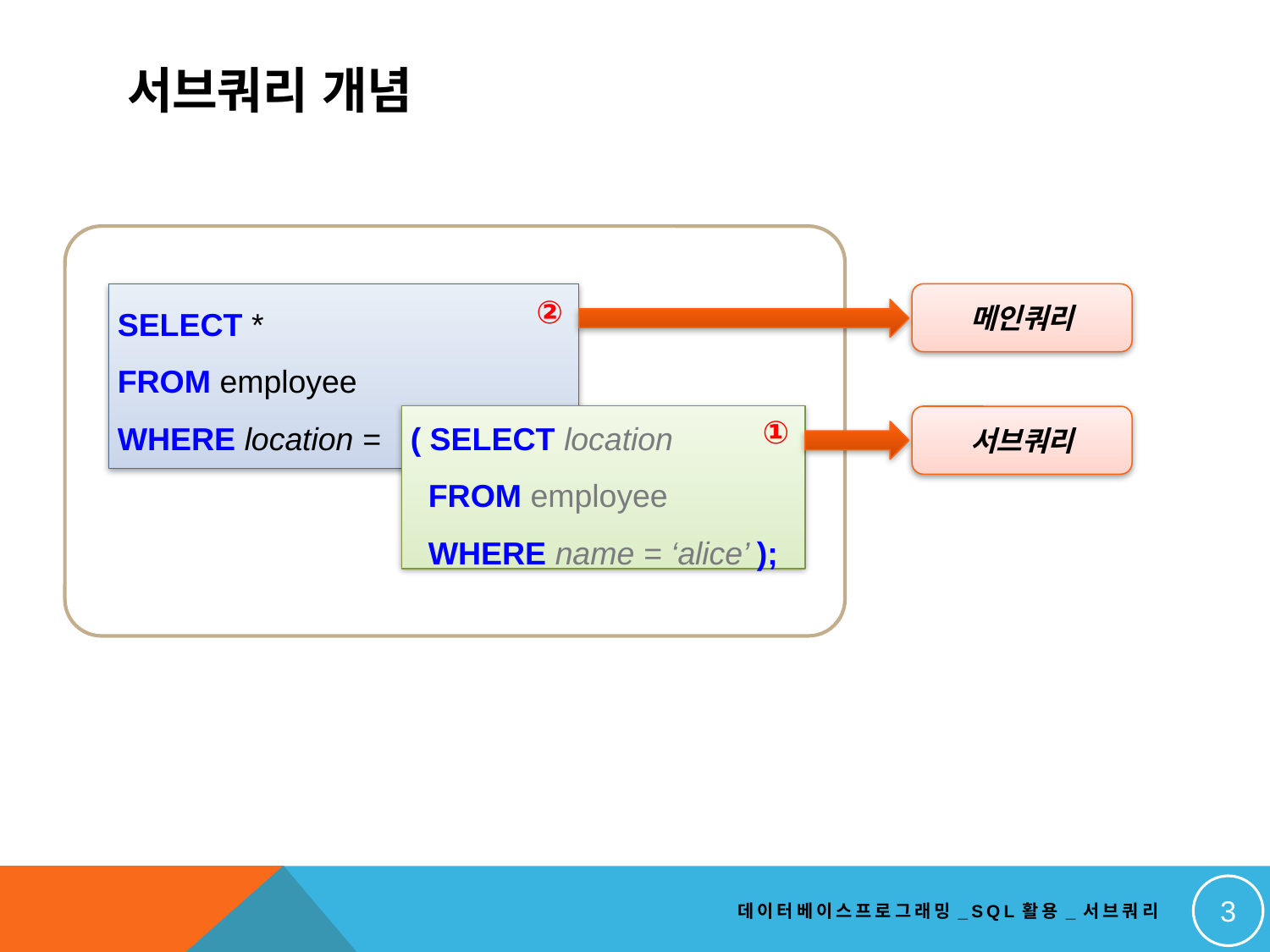

# 서브쿼리 개념

SELECT *
FROM employee
WHERE location =

메인쿼리
②

( SELECT location
  FROM employee
  WHERE name = ‘alice’ );

①
서브쿼리

3
데이터베이스프로그래밍_SQL활용_서브쿼리